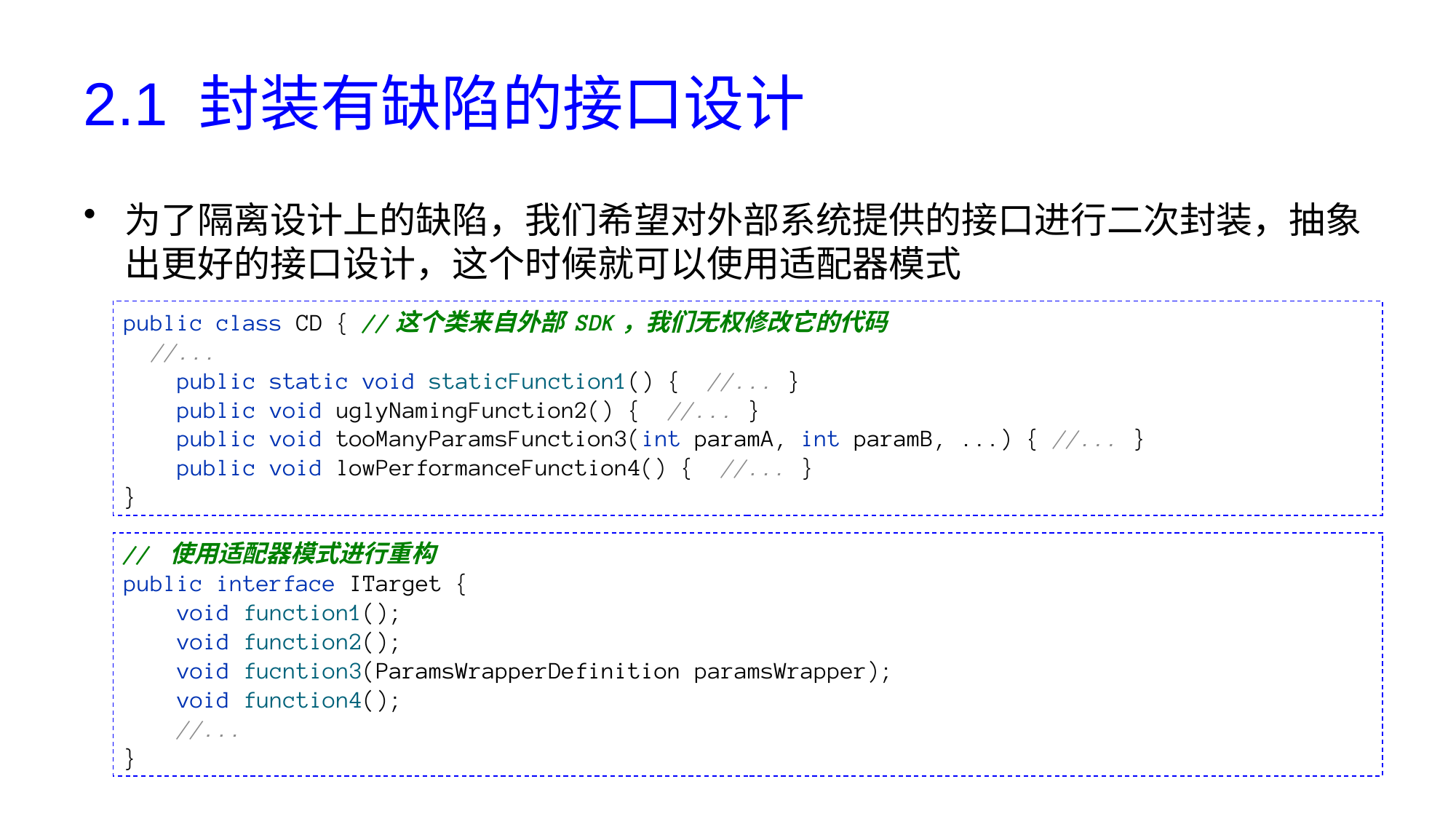

# 2.1 封装有缺陷的接口设计
为了隔离设计上的缺陷，我们希望对外部系统提供的接口进行二次封装，抽象出更好的接口设计，这个时候就可以使用适配器模式
public class CD { //这个类来自外部 SDK，我们无权修改它的代码
    //...
    public static void staticFunction1() {  //... }
    public void uglyNamingFunction2() {  //... }
    public void tooManyParamsFunction3(int paramA, int paramB, ...) { //... }
    public void lowPerformanceFunction4() {  //... }
}
// 使用适配器模式进行重构
public interface ITarget {
    void function1();
    void function2();
    void fucntion3(ParamsWrapperDefinition paramsWrapper);
    void function4();
    //...
}
22